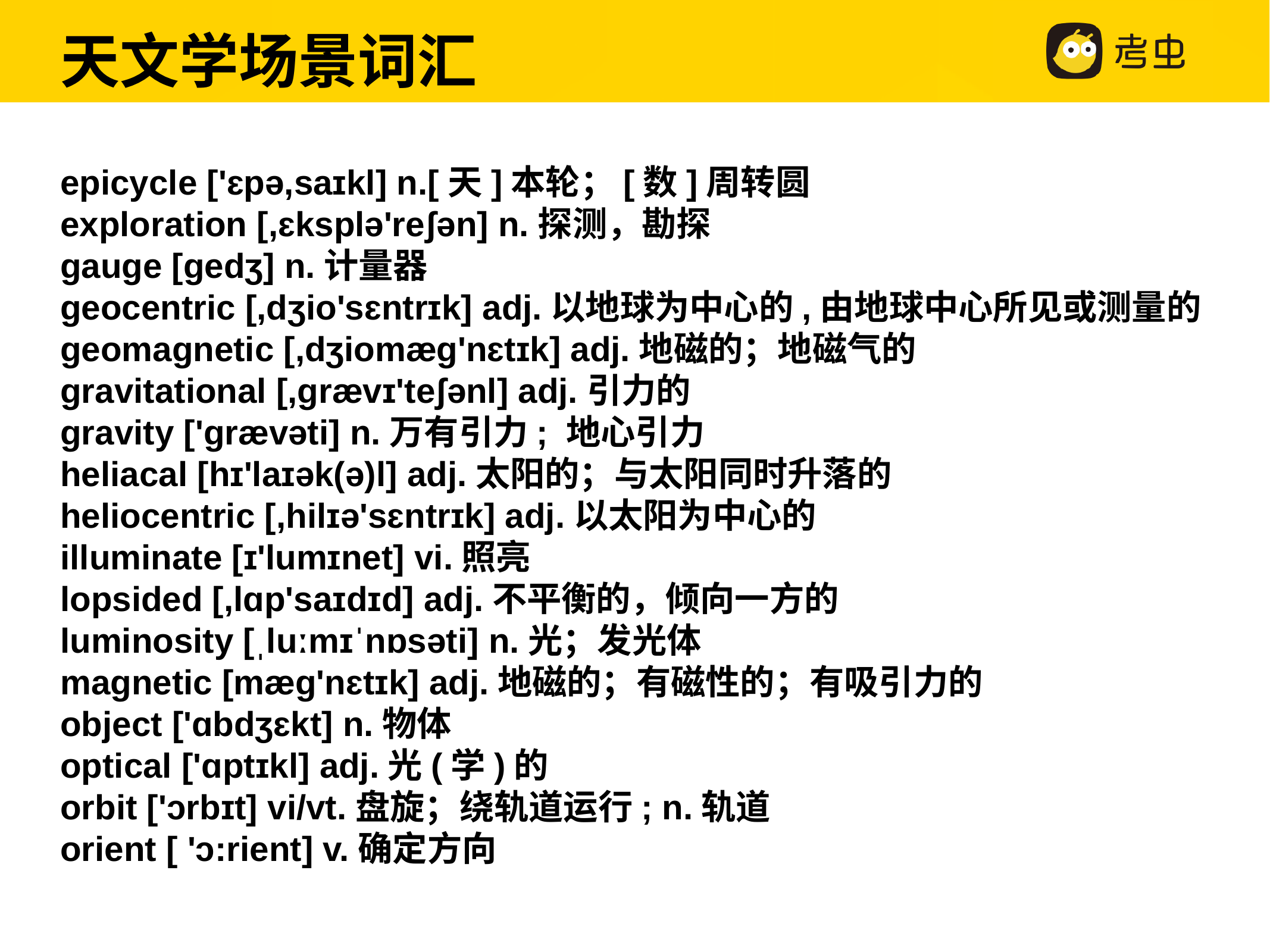

天文学场景词汇

epicycle ['ɛpə,saɪkl] n.[天]本轮；[数]周转圆
exploration [,ɛksplə'reʃən] n.探测，勘探
gauge [gedʒ] n.计量器
geocentric [,dʒio'sɛntrɪk] adj.以地球为中心的,由地球中心所见或测量的
geomagnetic [,dʒiomæg'nɛtɪk] adj.地磁的；地磁气的
gravitational [,grævɪ'teʃənl] adj.引力的
gravity ['ɡrævəti] n.万有引力; 地心引力
heliacal [hɪ'laɪək(ə)l] adj.太阳的；与太阳同时升落的
heliocentric [,hilɪə'sɛntrɪk] adj.以太阳为中心的
illuminate [ɪ'lumɪnet] vi.照亮
lopsided [,lɑp'saɪdɪd] adj.不平衡的，倾向一方的
luminosity [ˌluːmɪˈnɒsəti] n.光；发光体
magnetic [mæg'nɛtɪk] adj.地磁的；有磁性的；有吸引力的
object ['ɑbdʒɛkt] n.物体
optical ['ɑptɪkl] adj.光(学)的
orbit ['ɔrbɪt] vi/vt.盘旋；绕轨道运行; n.轨道
orient [ 'ɔ:rient] v.确定方向